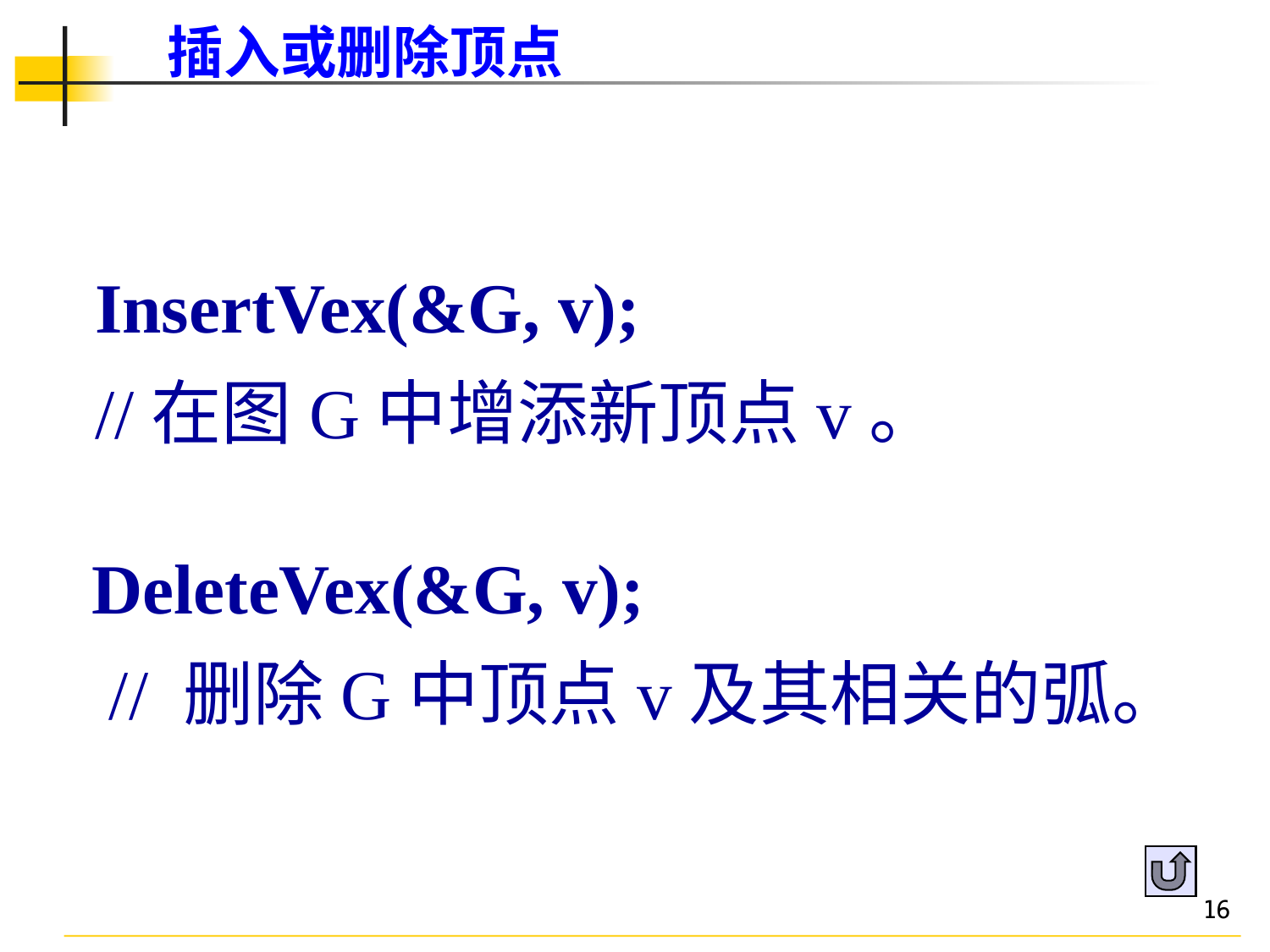

插入或删除顶点
InsertVex(&G, v);
//在图G中增添新顶点v。
DeleteVex(&G, v);
 // 删除G中顶点v及其相关的弧。

16